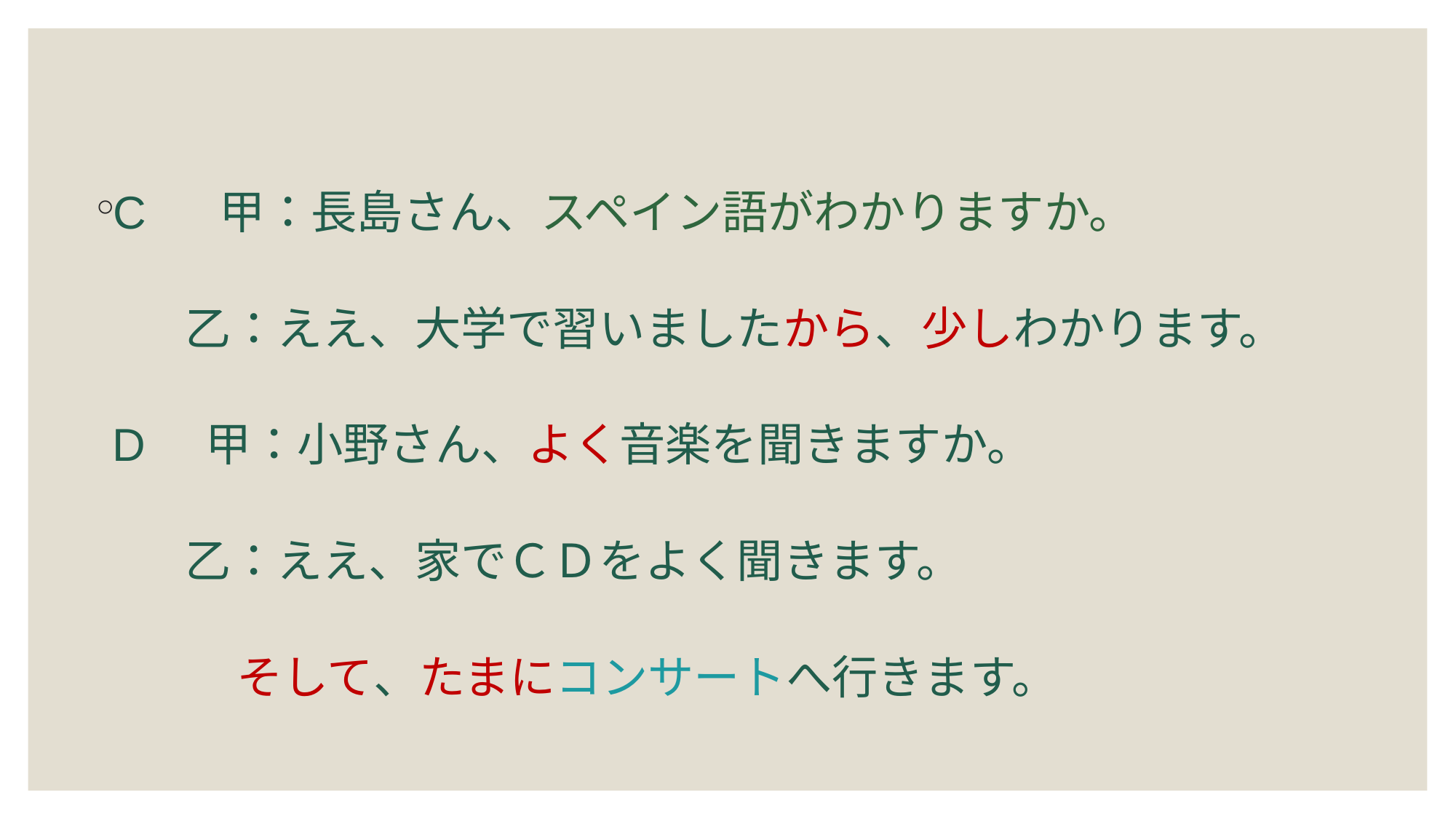

C     甲：長島さん、スペイン語がわかりますか。
       乙：ええ、大学で習いましたから、少しわかります。
D    甲：小野さん、よく音楽を聞きますか。　　　
       乙：ええ、家でＣＤをよく聞きます。
            そして、たまにコンサートへ行きます。